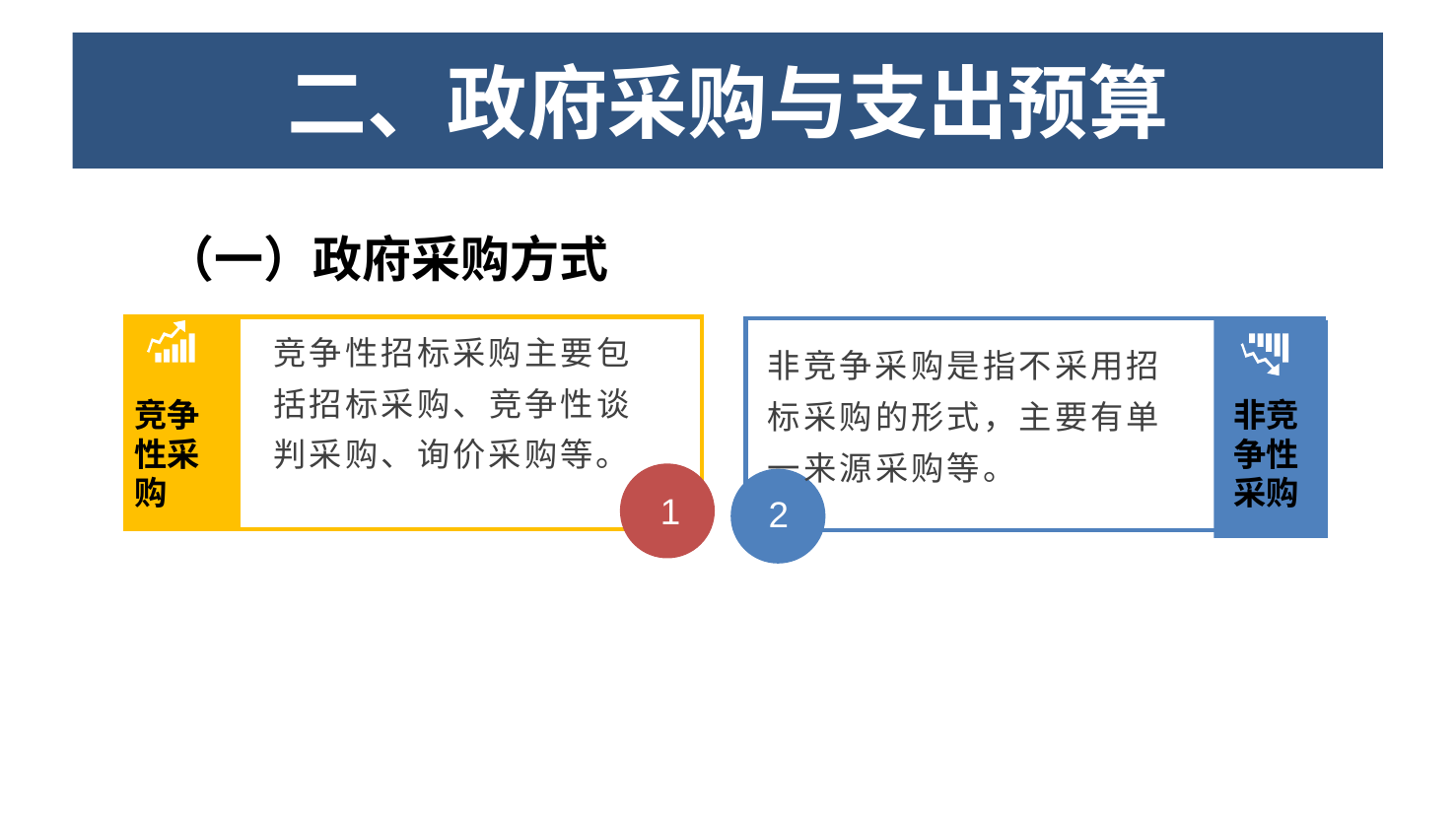

三、政府采购方式
# 二、政府采购与支出预算

（一）政府采购方式
ss

竞争性招标采购主要包括招标采购、竞争性谈判采购、询价采购等。

非竞争采购是指不采用招标采购的形式，主要有单一来源采购等。

竞争性采购
非竞争性采购

1
2